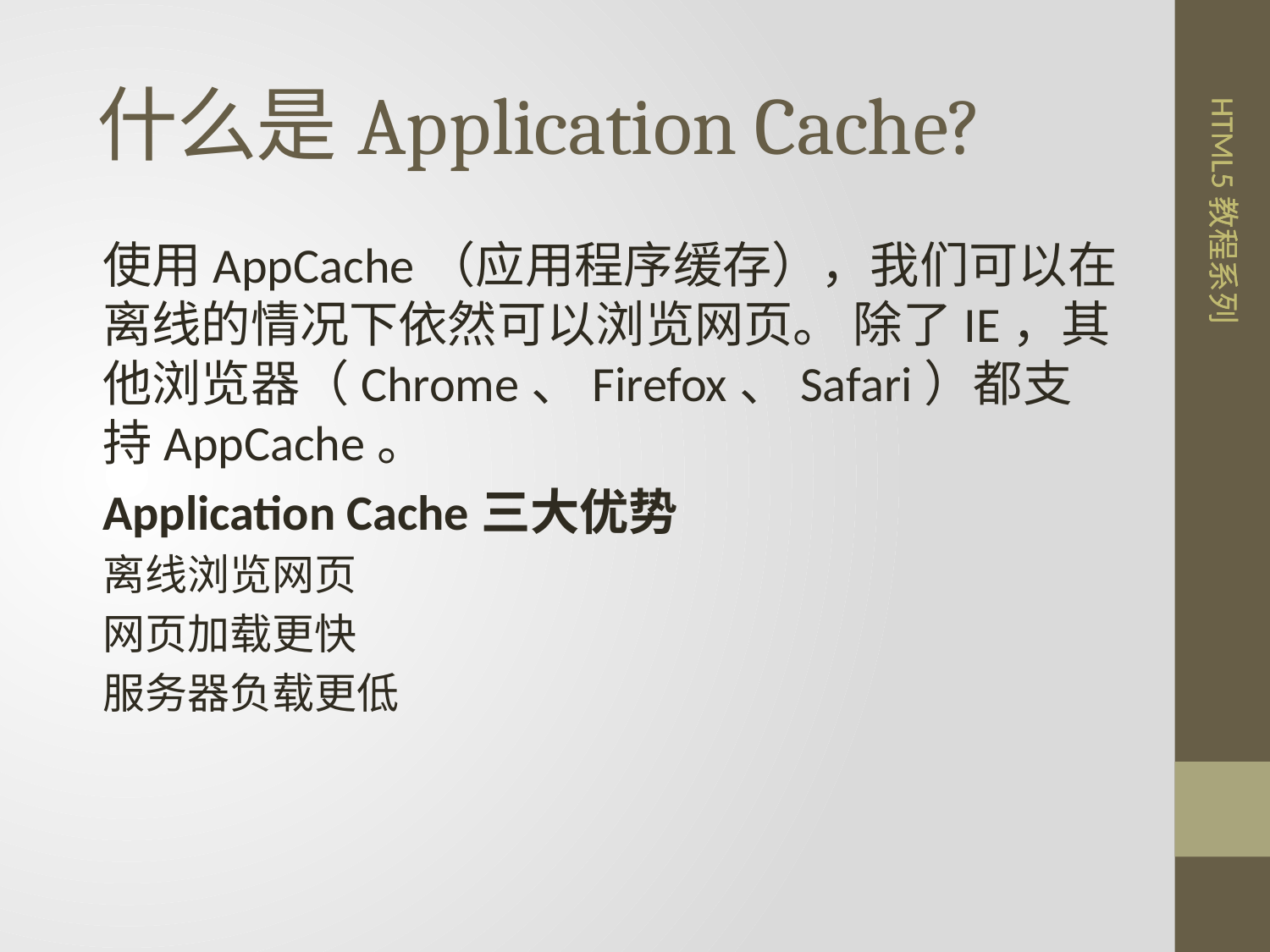

# 什么是Application Cache?
使用AppCache（应用程序缓存），我们可以在离线的情况下依然可以浏览网页。 除了IE，其他浏览器（Chrome、Firefox、Safari）都支持AppCache。
Application Cache三大优势
离线浏览网页
网页加载更快
服务器负载更低